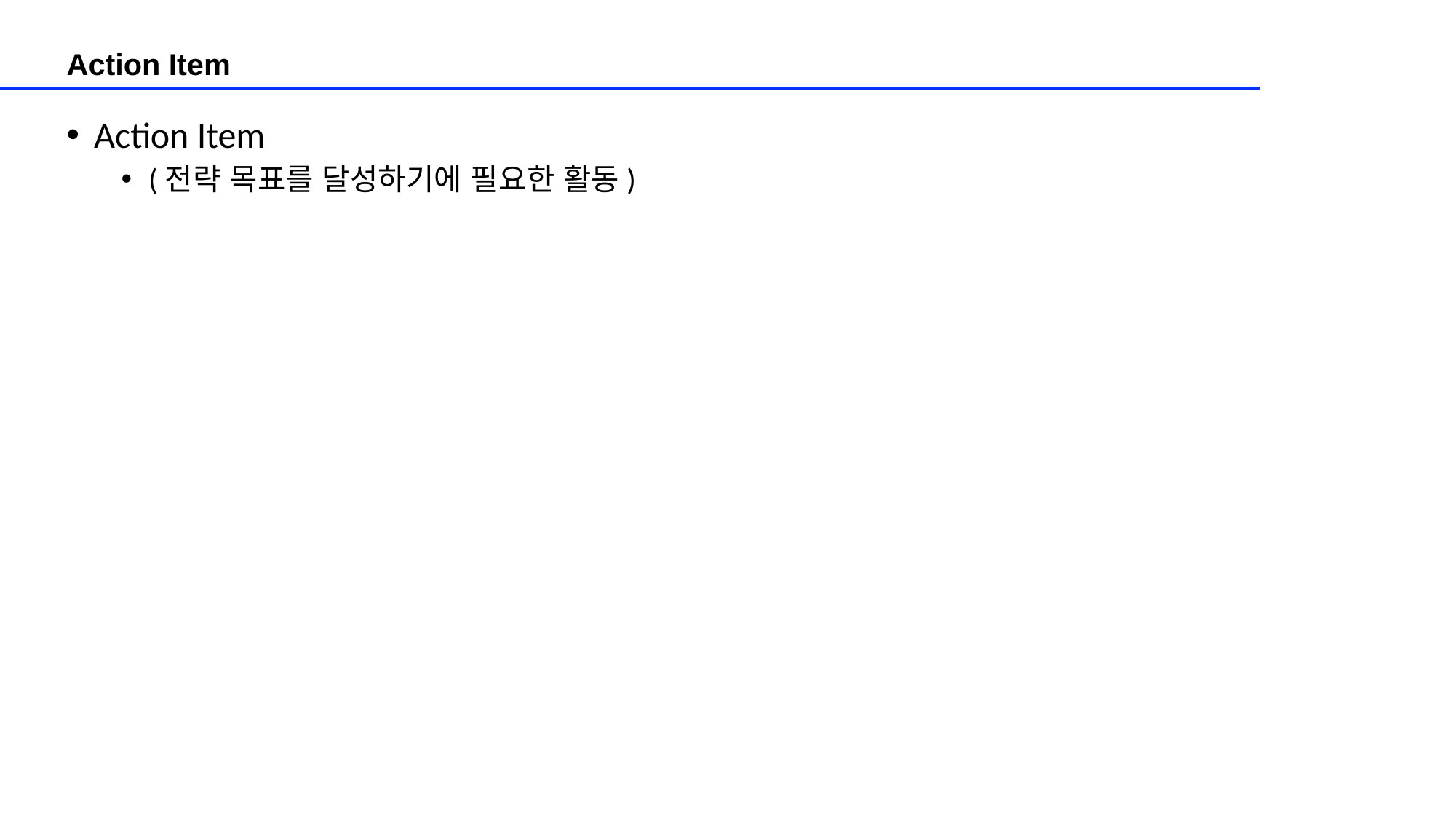

# Action Item
Action Item
(전략 목표를 달성하기에 필요한 활동)